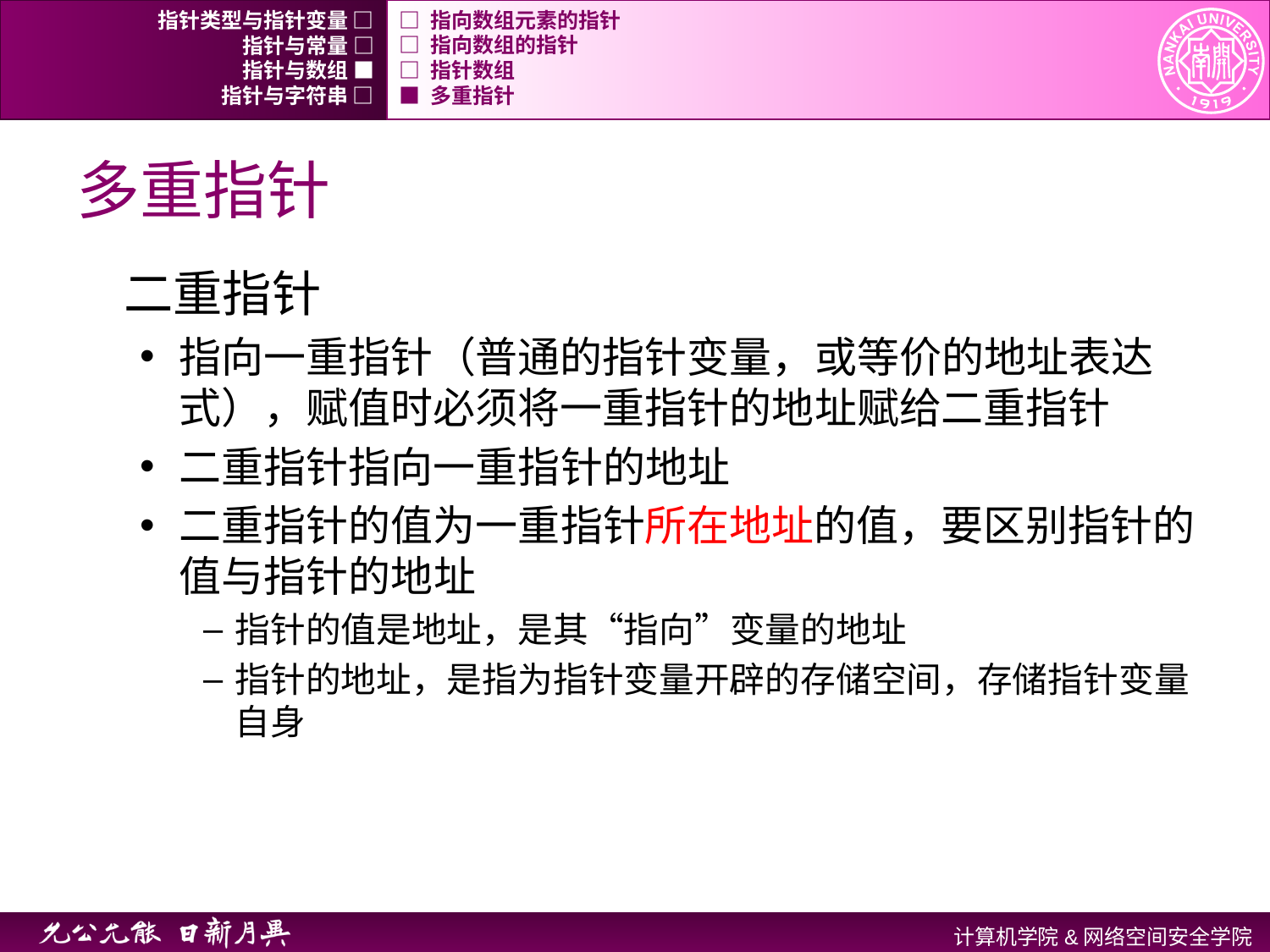

指针类型与指针变量 □
□ 指向数组元素的指针
指针与常量 □
□ 指向数组的指针
指针与数组 ■
□ 指针数组
指针与字符串 □
■ 多重指针
# 多重指针
二重指针
指向一重指针（普通的指针变量，或等价的地址表达式），赋值时必须将一重指针的地址赋给二重指针
二重指针指向一重指针的地址
二重指针的值为一重指针所在地址的值，要区别指针的值与指针的地址
指针的值是地址，是其“指向”变量的地址
指针的地址，是指为指针变量开辟的存储空间，存储指针变量自身